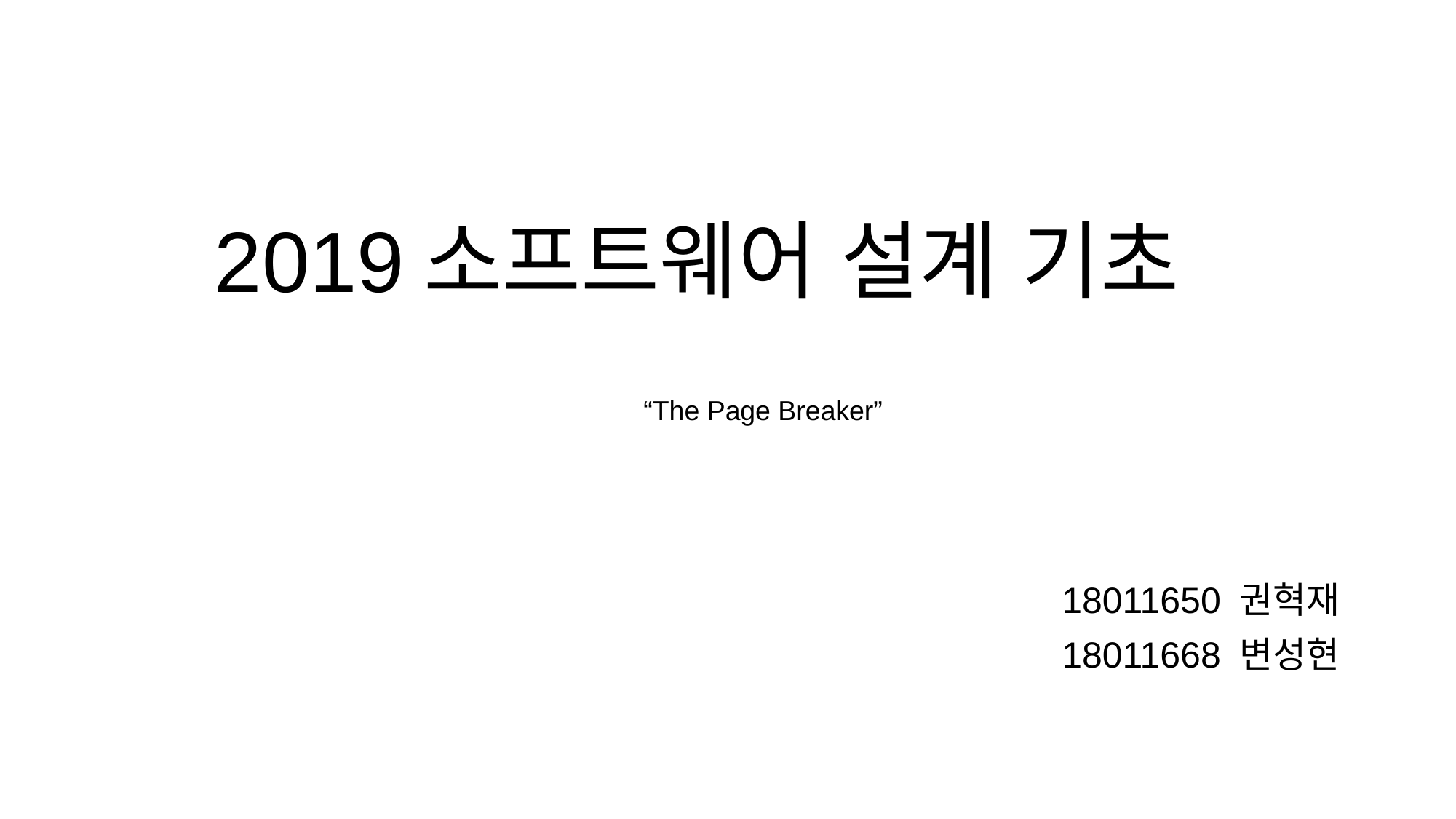

# 2019소프트웨어 설계 기초
“The Page Breaker”
    	18011650 권혁재
18011668 변성현